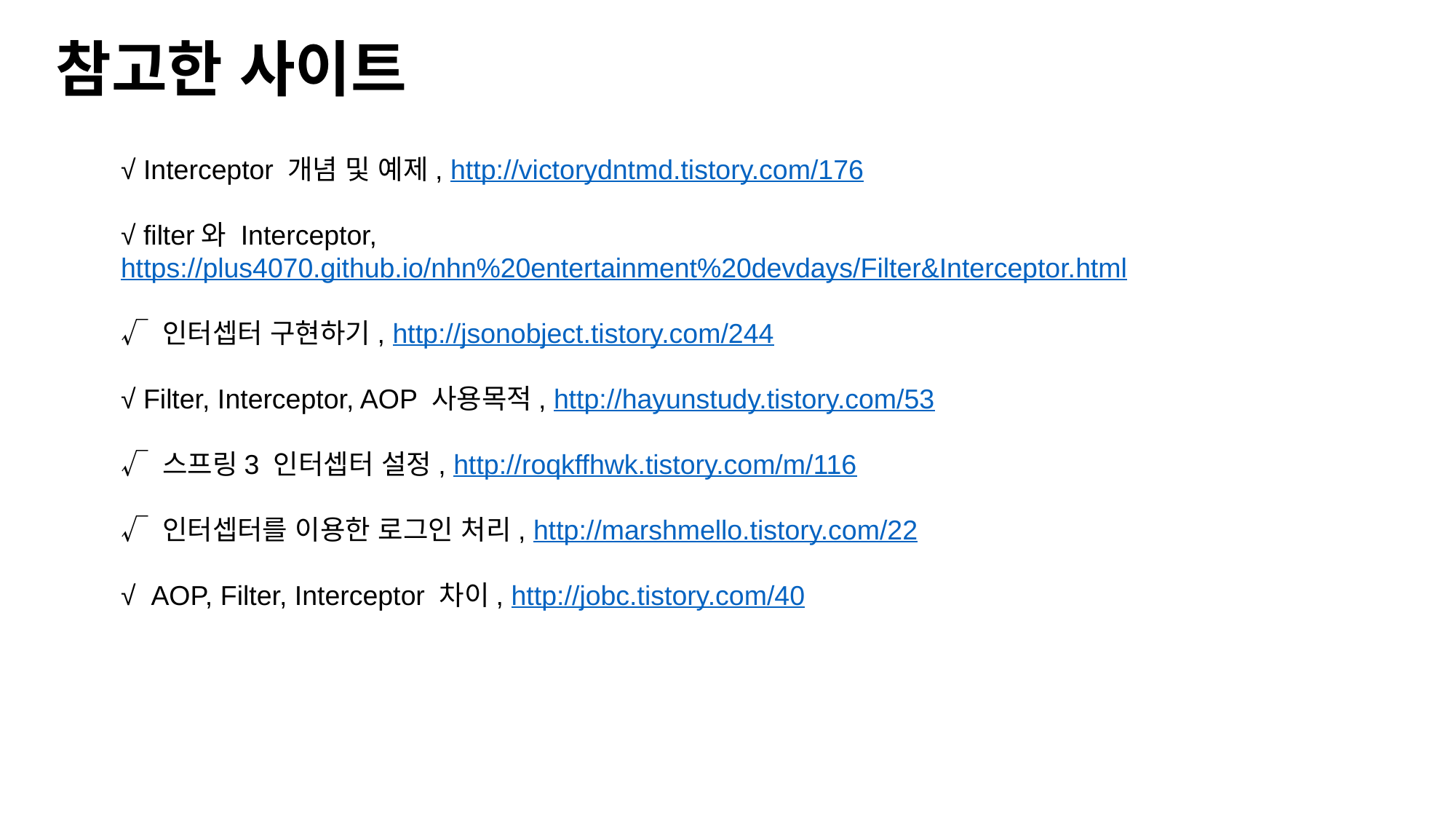

참고한 사이트
√ Interceptor 개념 및 예제, http://victorydntmd.tistory.com/176

√ filter와 Interceptor, https://plus4070.github.io/nhn%20entertainment%20devdays/Filter&Interceptor.html

√ 인터셉터 구현하기, http://jsonobject.tistory.com/244

√ Filter, Interceptor, AOP 사용목적, http://hayunstudy.tistory.com/53

√ 스프링3 인터셉터 설정, http://roqkffhwk.tistory.com/m/116

√ 인터셉터를 이용한 로그인 처리, http://marshmello.tistory.com/22

√  AOP, Filter, Interceptor 차이, http://jobc.tistory.com/40